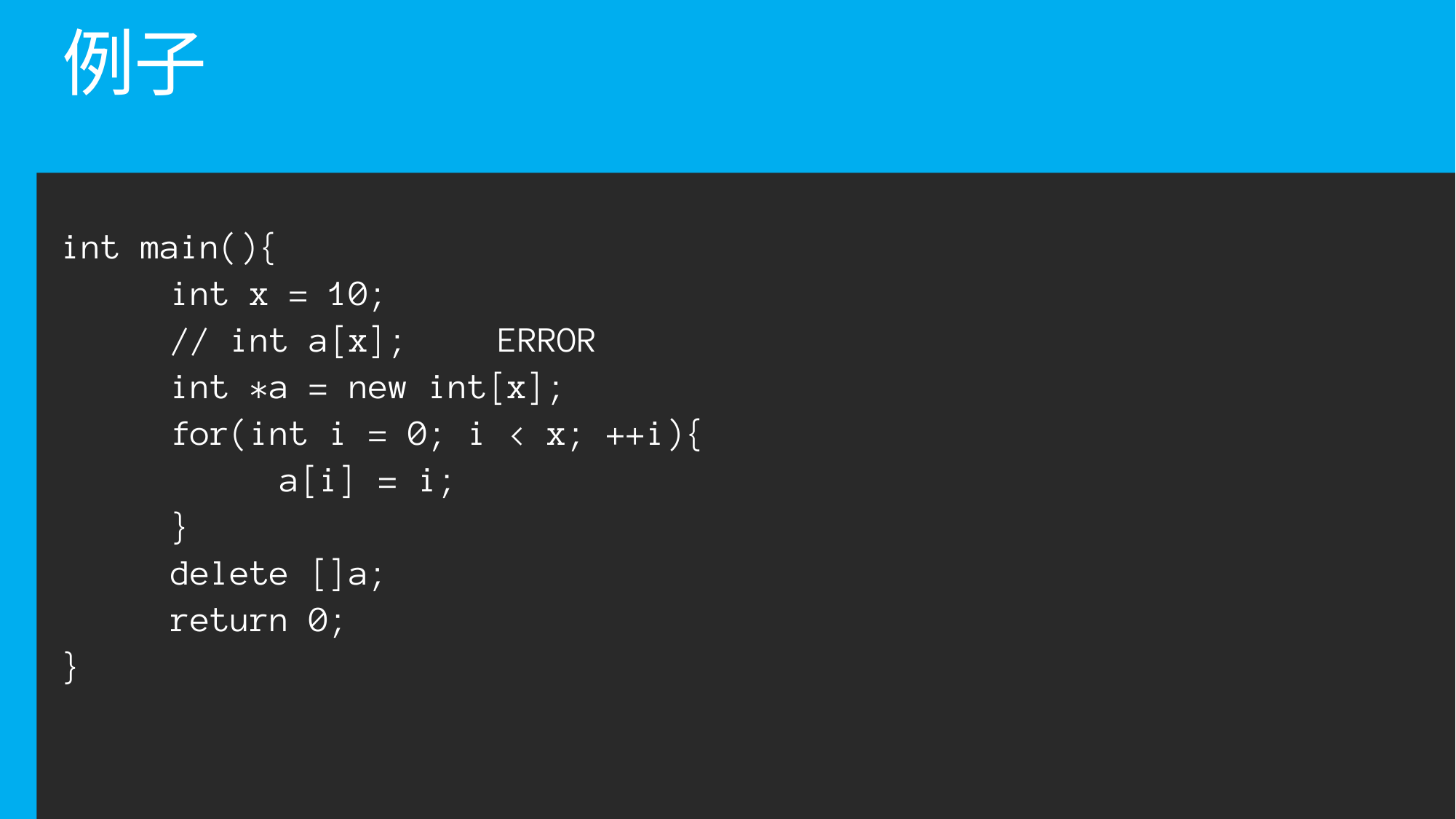

# 例子
int main(){
	int x = 10;
	// int a[x];	ERROR
	int *a = new int[x];
	for(int i = 0; i < x; ++i){
		a[i] = i;
	}
	delete []a;
	return 0;
}